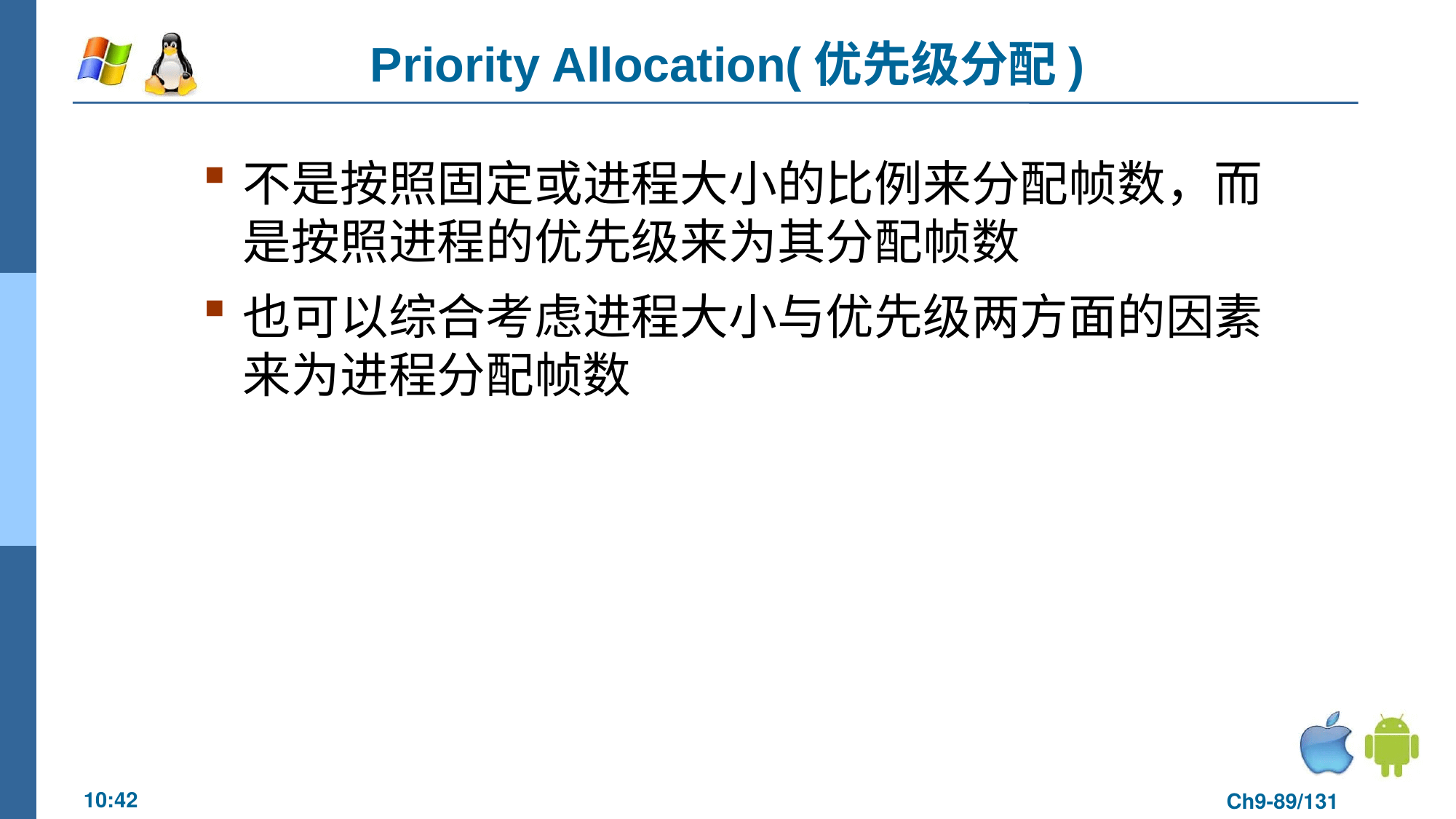

# Priority Allocation(优先级分配)
不是按照固定或进程大小的比例来分配帧数，而是按照进程的优先级来为其分配帧数
也可以综合考虑进程大小与优先级两方面的因素来为进程分配帧数